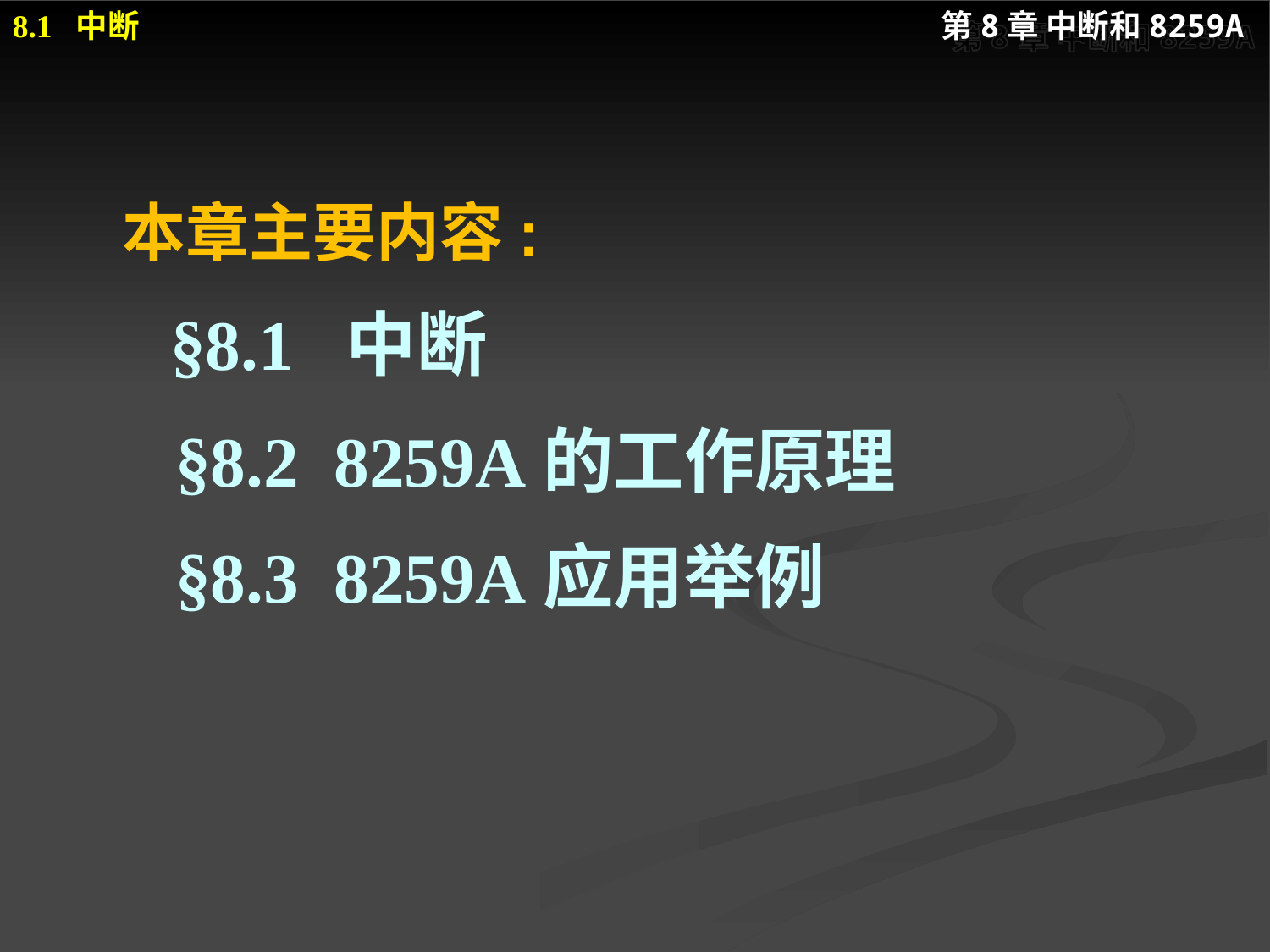

本章主要内容:
   §8.1  中断
   §8.2  8259A的工作原理
   §8.3  8259A应用举例